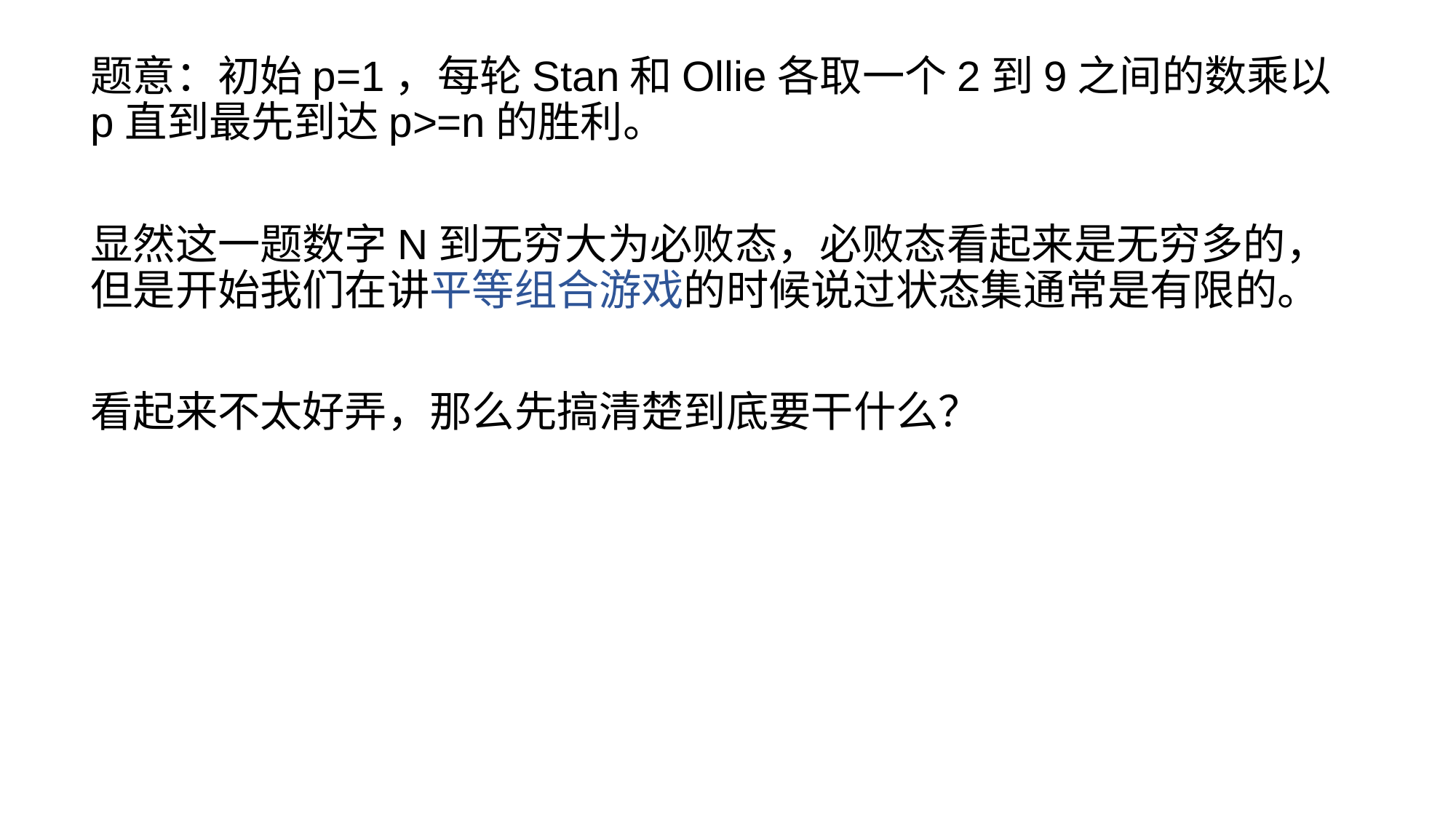

题意：初始p=1，每轮Stan和Ollie各取一个2到9之间的数乘以p直到最先到达p>=n的胜利。

显然这一题数字N到无穷大为必败态，必败态看起来是无穷多的，但是开始我们在讲平等组合游戏的时候说过状态集通常是有限的。

看起来不太好弄，那么先搞清楚到底要干什么？